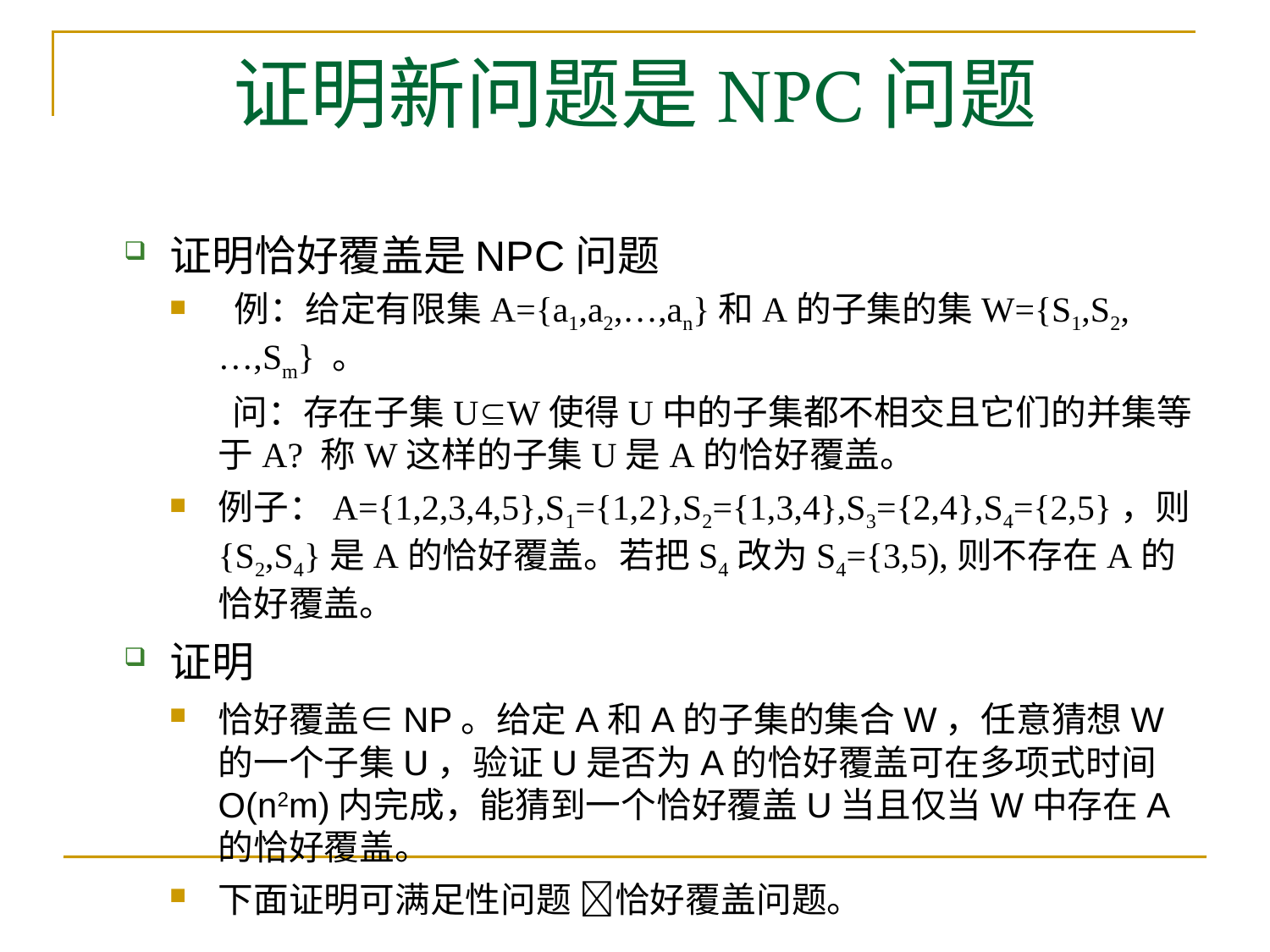

# 证明新问题是NPC问题
证明恰好覆盖是NPC问题
 例：给定有限集A={a1,a2,…,an}和A的子集的集W={S1,S2,…,Sm} 。
       问：存在子集U⊆W使得U中的子集都不相交且它们的并集等于A? 称W这样的子集U是A的恰好覆盖。
例子：A={1,2,3,4,5},S1={1,2},S2={1,3,4},S3={2,4},S4={2,5}，则{S2,S4}是A的恰好覆盖。若把S4改为S4={3,5),则不存在A的恰好覆盖。
证明
恰好覆盖∈NP。给定A和A的子集的集合W，任意猜想W的一个子集U，验证U是否为A的恰好覆盖可在多项式时间O(n2m)内完成，能猜到一个恰好覆盖U当且仅当W中存在A的恰好覆盖。
下面证明可满足性问题 ∝恰好覆盖问题。